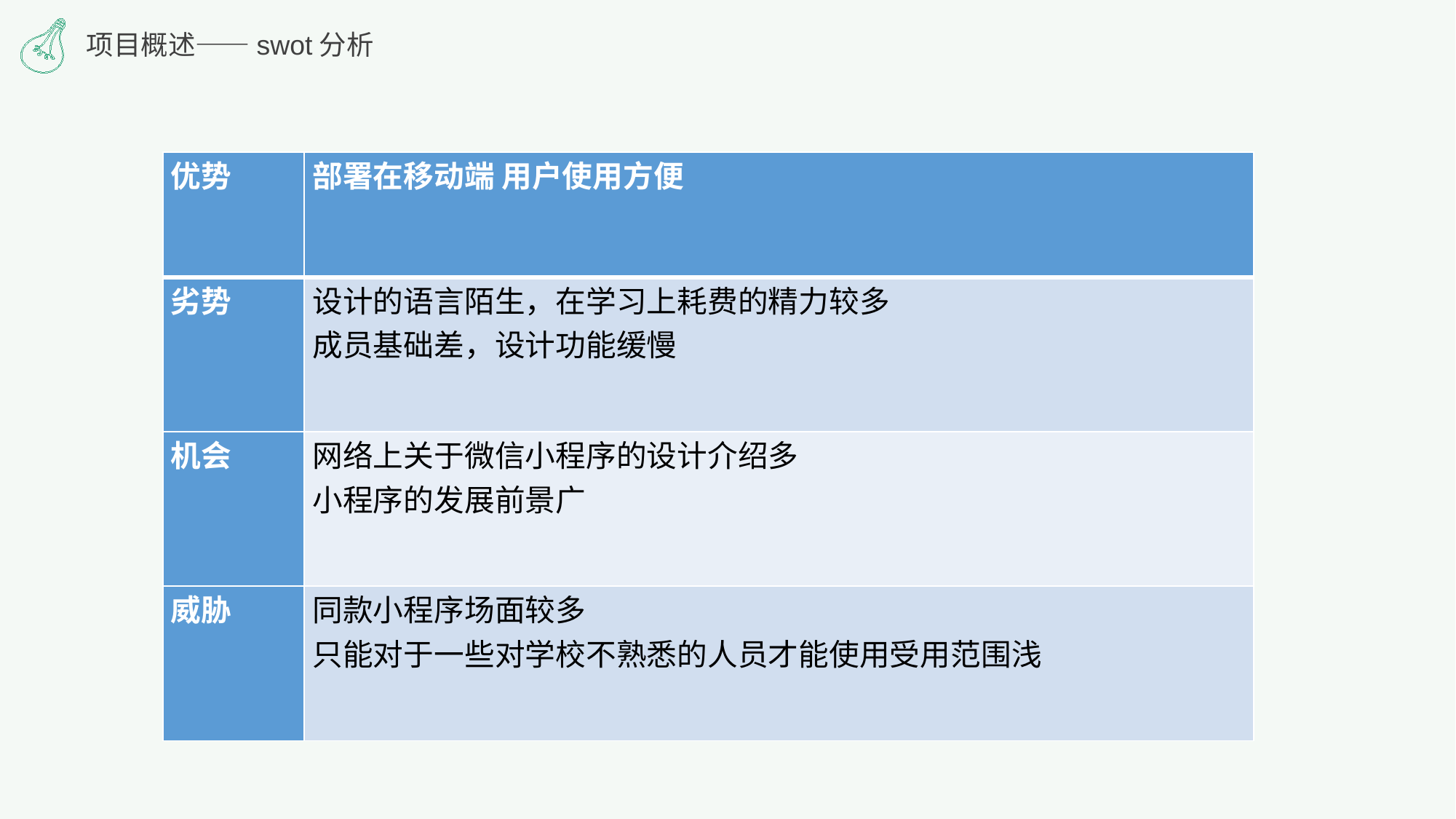

项目概述——swot分析
| 优势 | 部署在移动端 用户使用方便 |
| --- | --- |
| 劣势 | 设计的语言陌生，在学习上耗费的精力较多 成员基础差，设计功能缓慢 |
| 机会 | 网络上关于微信小程序的设计介绍多 小程序的发展前景广 |
| 威胁 | 同款小程序场面较多 只能对于一些对学校不熟悉的人员才能使用受用范围浅 |